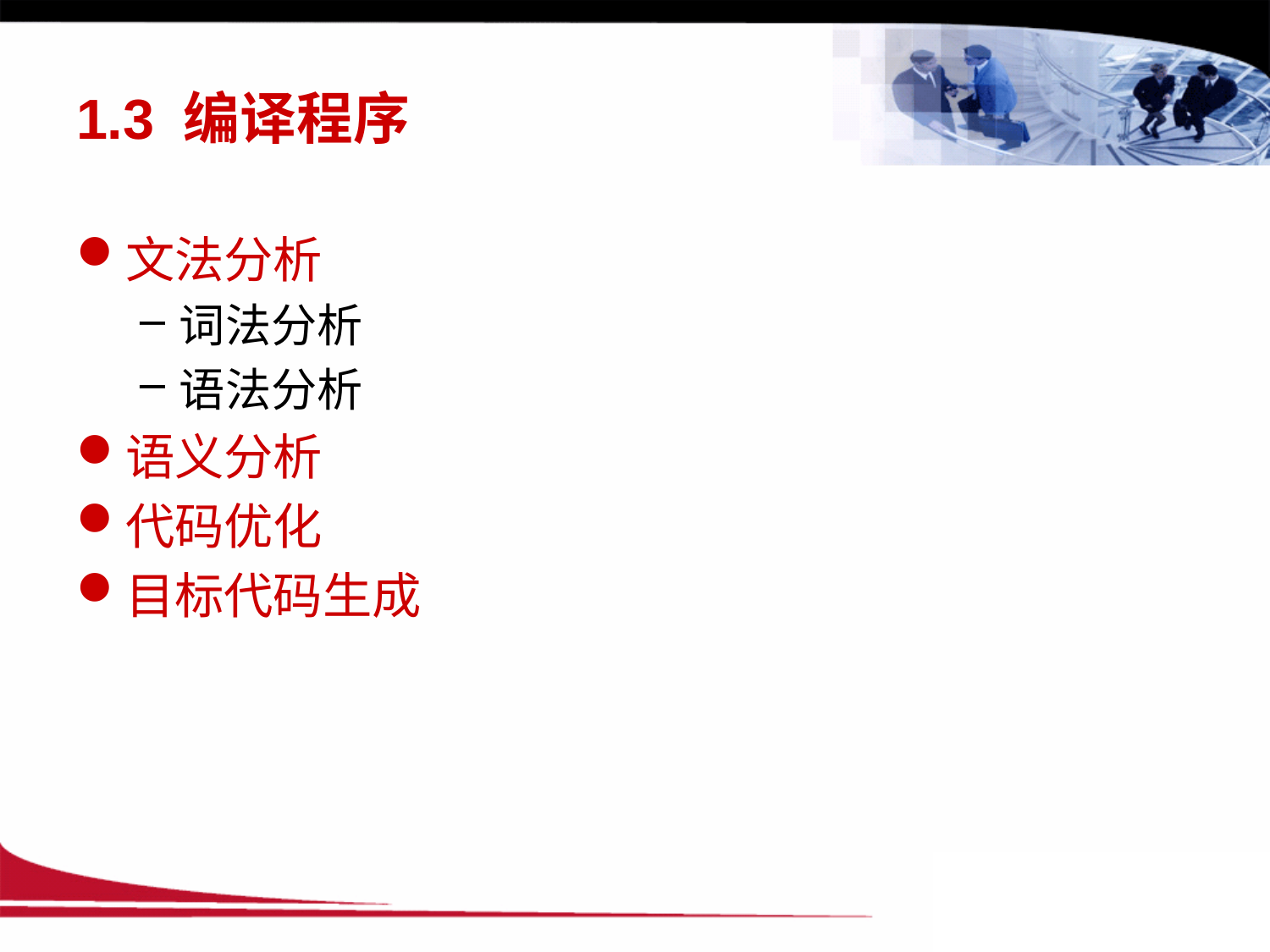

# 1.3 编译程序
文法分析
词法分析
语法分析
语义分析
代码优化
目标代码生成